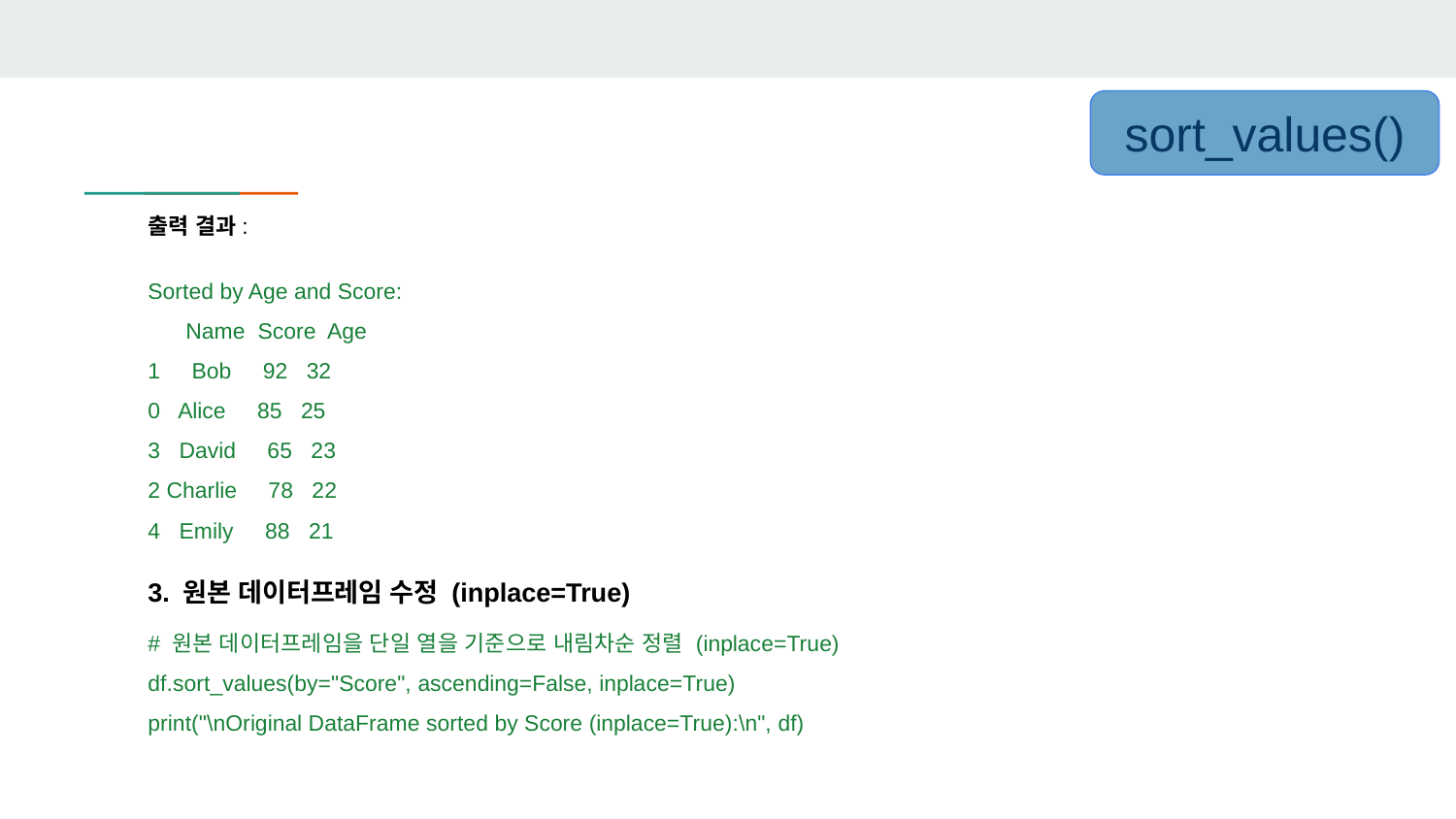

sort_values()
출력 결과:
Sorted by Age and Score:
      Name  Score  Age
1     Bob     92   32
0   Alice     85   25
3   David     65   23
2 Charlie     78   22
4   Emily     88   21
3. 원본 데이터프레임 수정 (inplace=True)
# 원본 데이터프레임을 단일 열을 기준으로 내림차순 정렬 (inplace=True)
df.sort_values(by="Score", ascending=False, inplace=True)
print("\nOriginal DataFrame sorted by Score (inplace=True):\n", df)